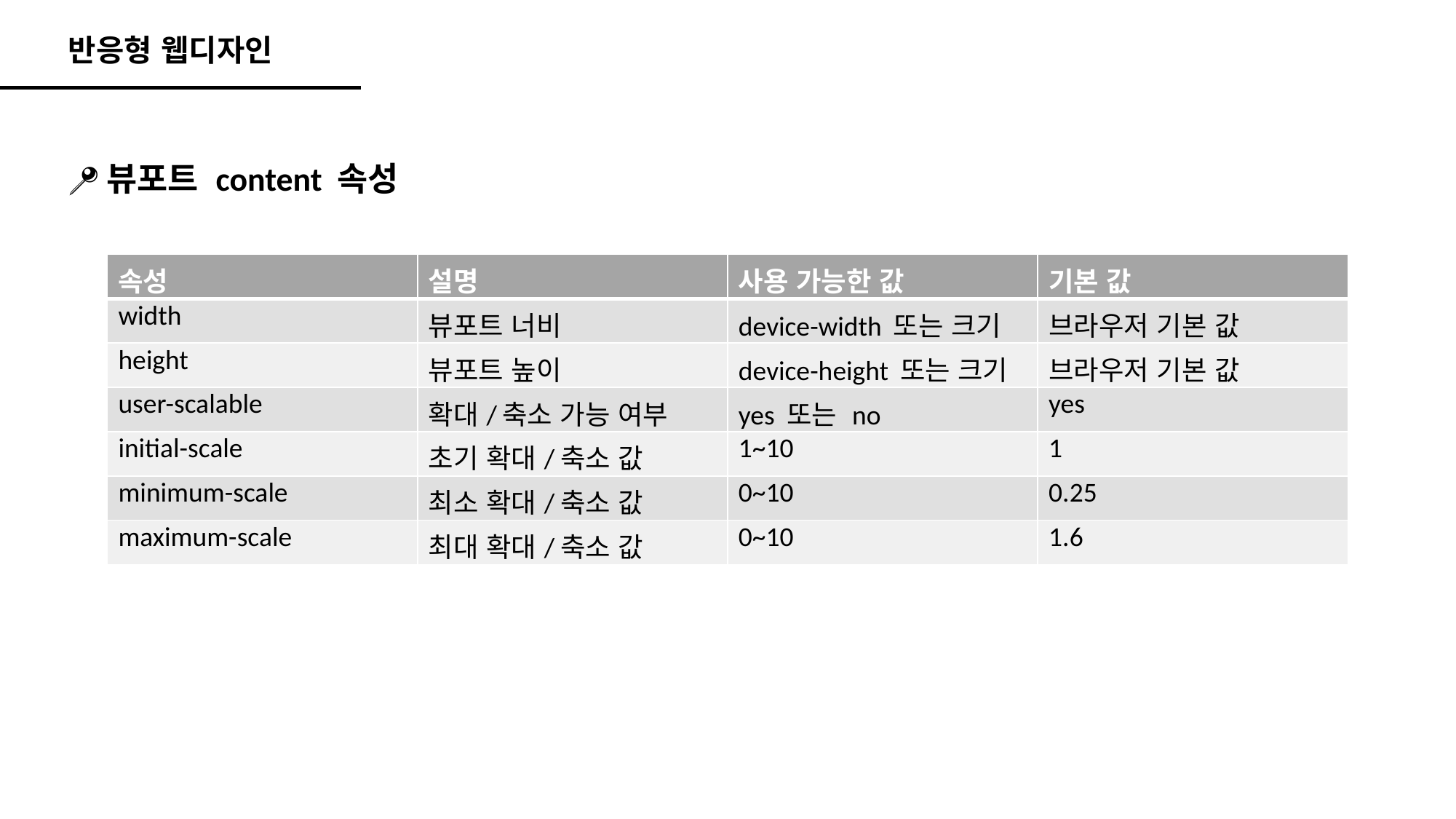

반응형 웹디자인
📍뷰포트 content 속성

| 속성 | 설명 | 사용 가능한 값 | 기본 값 |
| --- | --- | --- | --- |
| width | 뷰포트 너비 | device-width 또는 크기 | 브라우저 기본 값 |
| height | 뷰포트 높이 | device-height 또는 크기 | 브라우저 기본 값 |
| user-scalable | 확대/축소 가능 여부 | yes 또는 no | yes |
| initial-scale | 초기 확대/축소 값 | 1~10 | 1 |
| minimum-scale | 최소 확대/축소 값 | 0~10 | 0.25 |
| maximum-scale | 최대 확대/축소 값 | 0~10 | 1.6 |